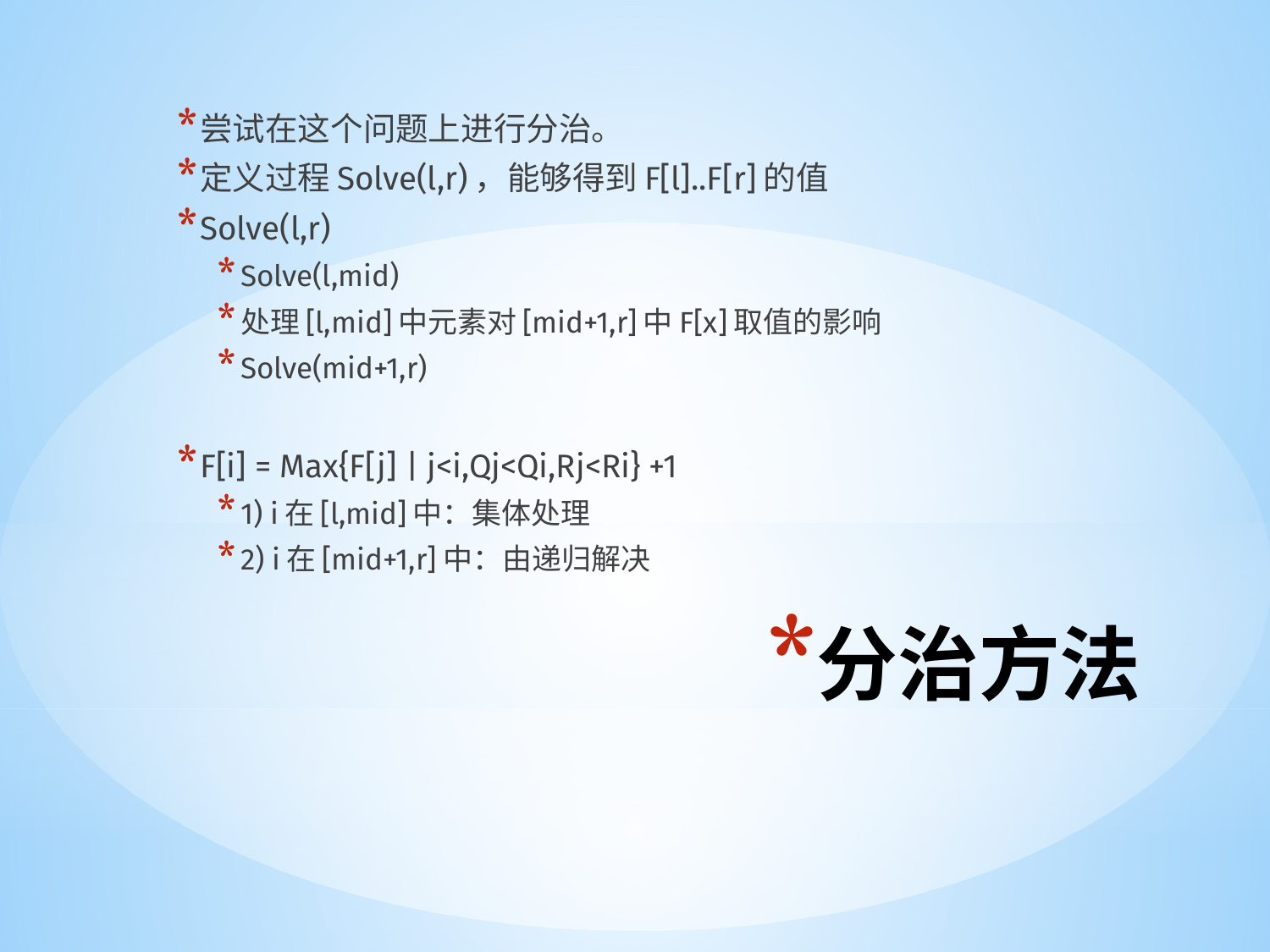

尝试在这个问题上进行分治。
定义过程Solve(l,r)，能够得到F[l]..F[r]的值
Solve(l,r)
Solve(l,mid)
处理[l,mid]中元素对[mid+1,r]中F[x]取值的影响
Solve(mid+1,r)

F[i] = Max{F[j] | j<i,Qj<Qi,Rj<Ri} +1
1) i在[l,mid]中：集体处理
2) i在[mid+1,r]中：由递归解决

# 分治方法